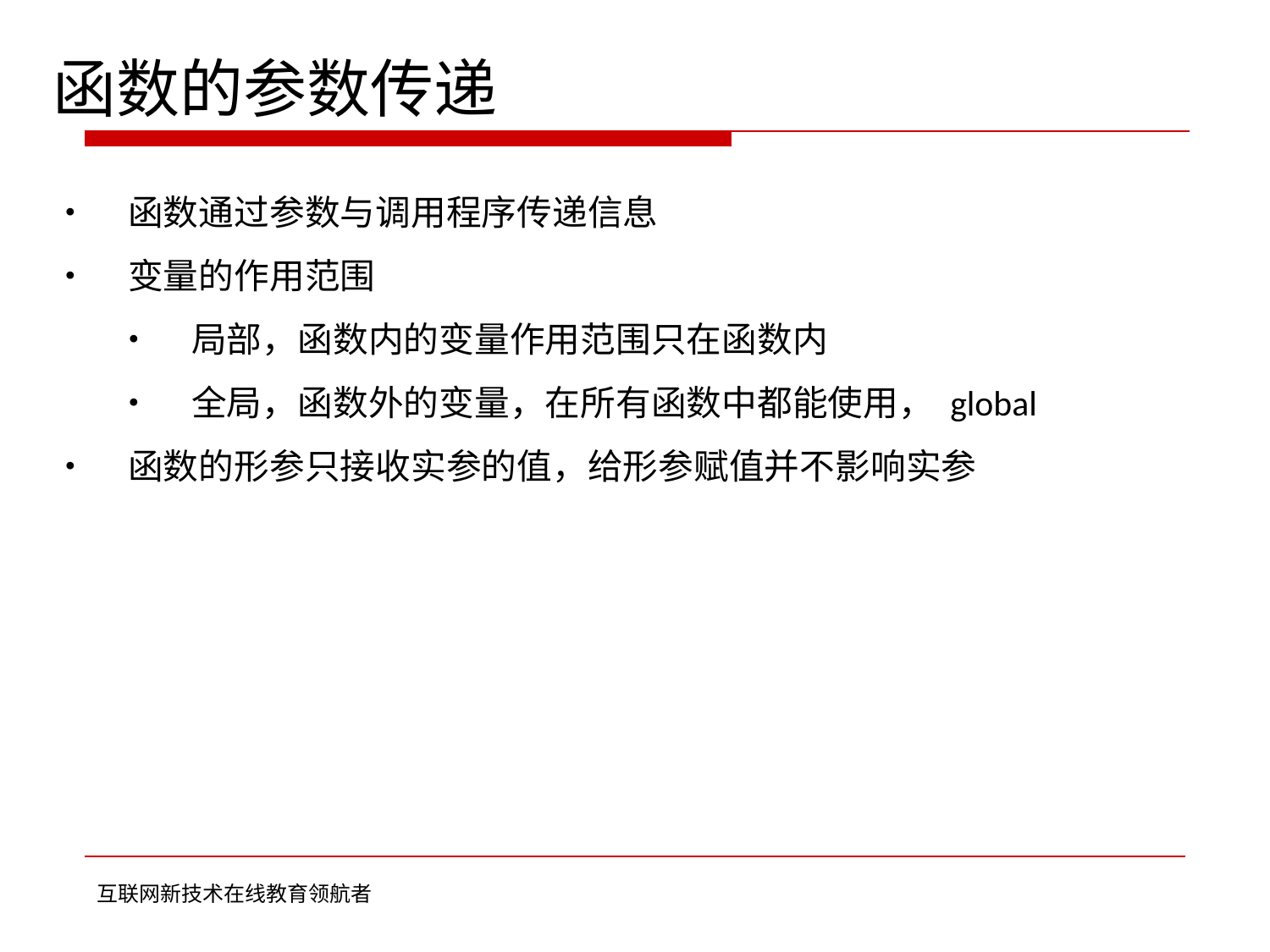

函数的参数传递

•    函数通过参数与调用程序传递信息
•    变量的作用范围
	•    局部，函数内的变量作用范围只在函数内
	•    全局，函数外的变量，在所有函数中都能使用， global
•    函数的形参只接收实参的值，给形参赋值并不影响实参

互联网新技术在线教育领航者